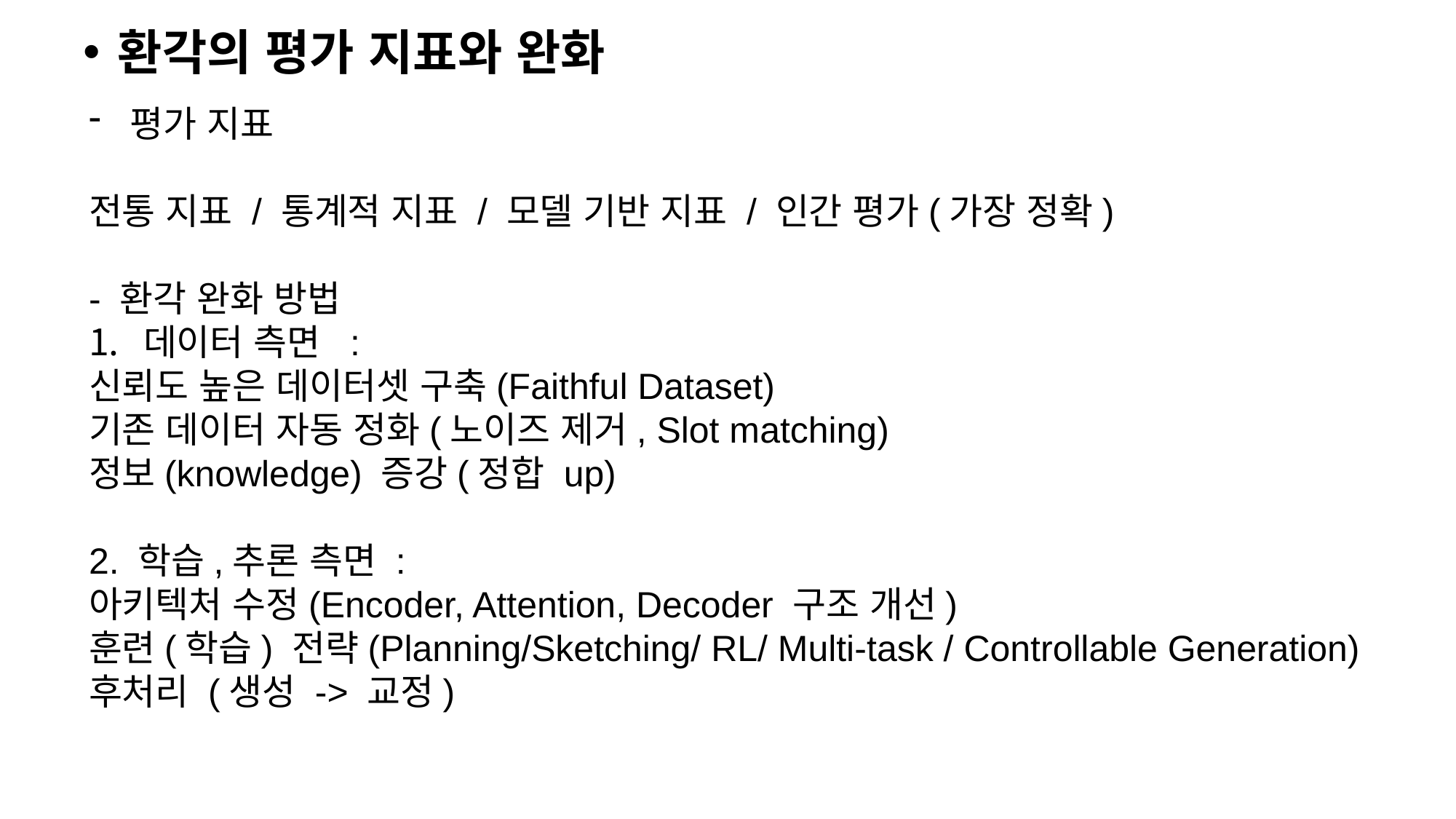

환각의 평가 지표와 완화
평가 지표

전통 지표 / 통계적 지표 / 모델 기반 지표 / 인간 평가(가장 정확)

- 환각 완화 방법
데이터 측면  :
신뢰도 높은 데이터셋 구축(Faithful Dataset)
기존 데이터 자동 정화(노이즈 제거, Slot matching)
정보(knowledge) 증강(정합 up)

2. 학습,추론 측면 :
아키텍처 수정(Encoder, Attention, Decoder 구조 개선)
훈련(학습) 전략(Planning/Sketching/ RL/ Multi-task / Controllable Generation)
후처리 (생성 -> 교정)